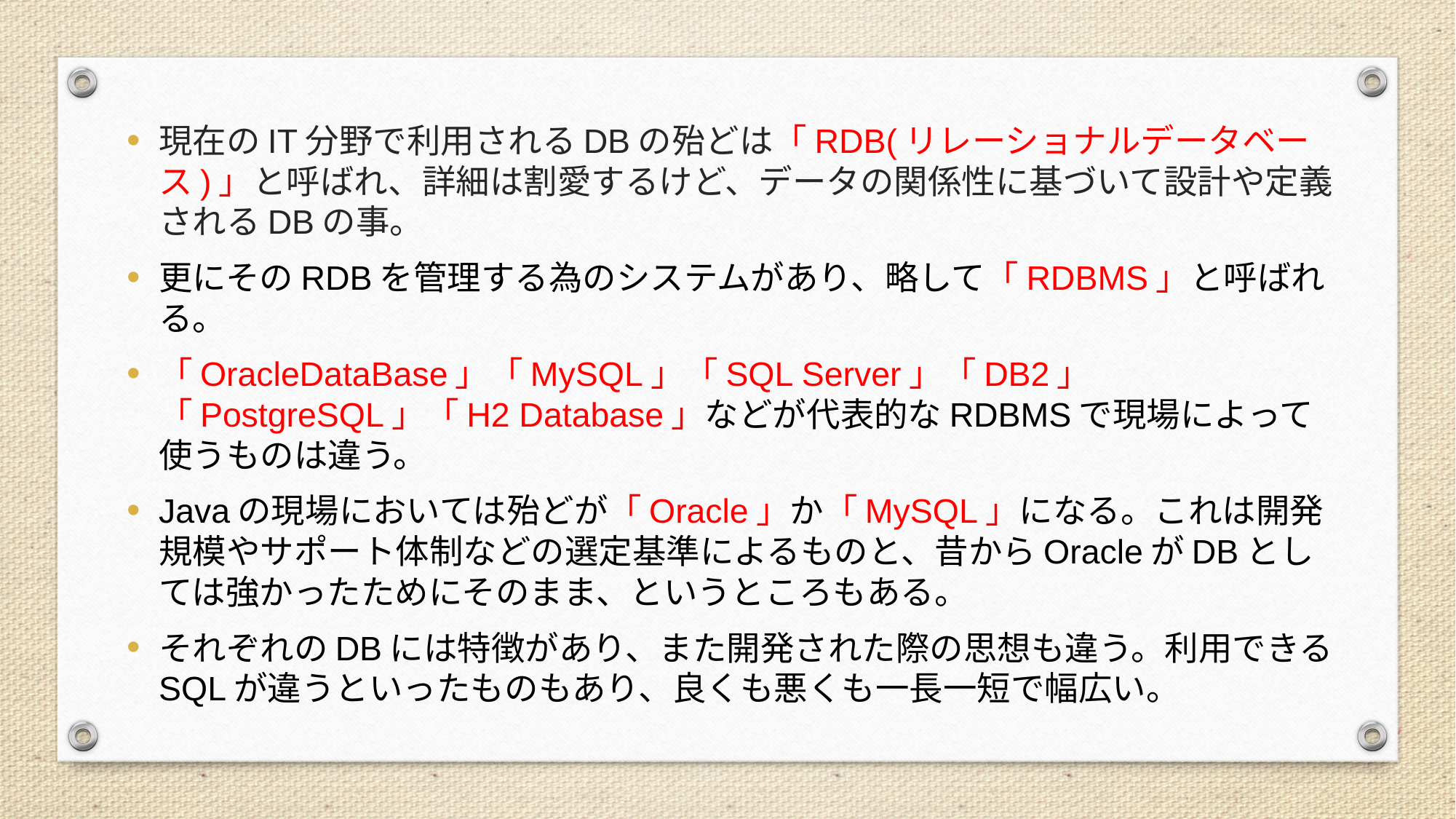

現在のIT分野で利用されるDBの殆どは「RDB(リレーショナルデータベース)」と呼ばれ、詳細は割愛するけど、データの関係性に基づいて設計や定義されるDBの事。
更にそのRDBを管理する為のシステムがあり、略して「RDBMS」と呼ばれる。
「OracleDataBase」「MySQL」「SQL Server」「DB2」「PostgreSQL」「H2 Database」などが代表的なRDBMSで現場によって使うものは違う。
Javaの現場においては殆どが「Oracle」か「MySQL」になる。これは開発規模やサポート体制などの選定基準によるものと、昔からOracleがDBとしては強かったためにそのまま、というところもある。
それぞれのDBには特徴があり、また開発された際の思想も違う。利用できるSQLが違うといったものもあり、良くも悪くも一長一短で幅広い。